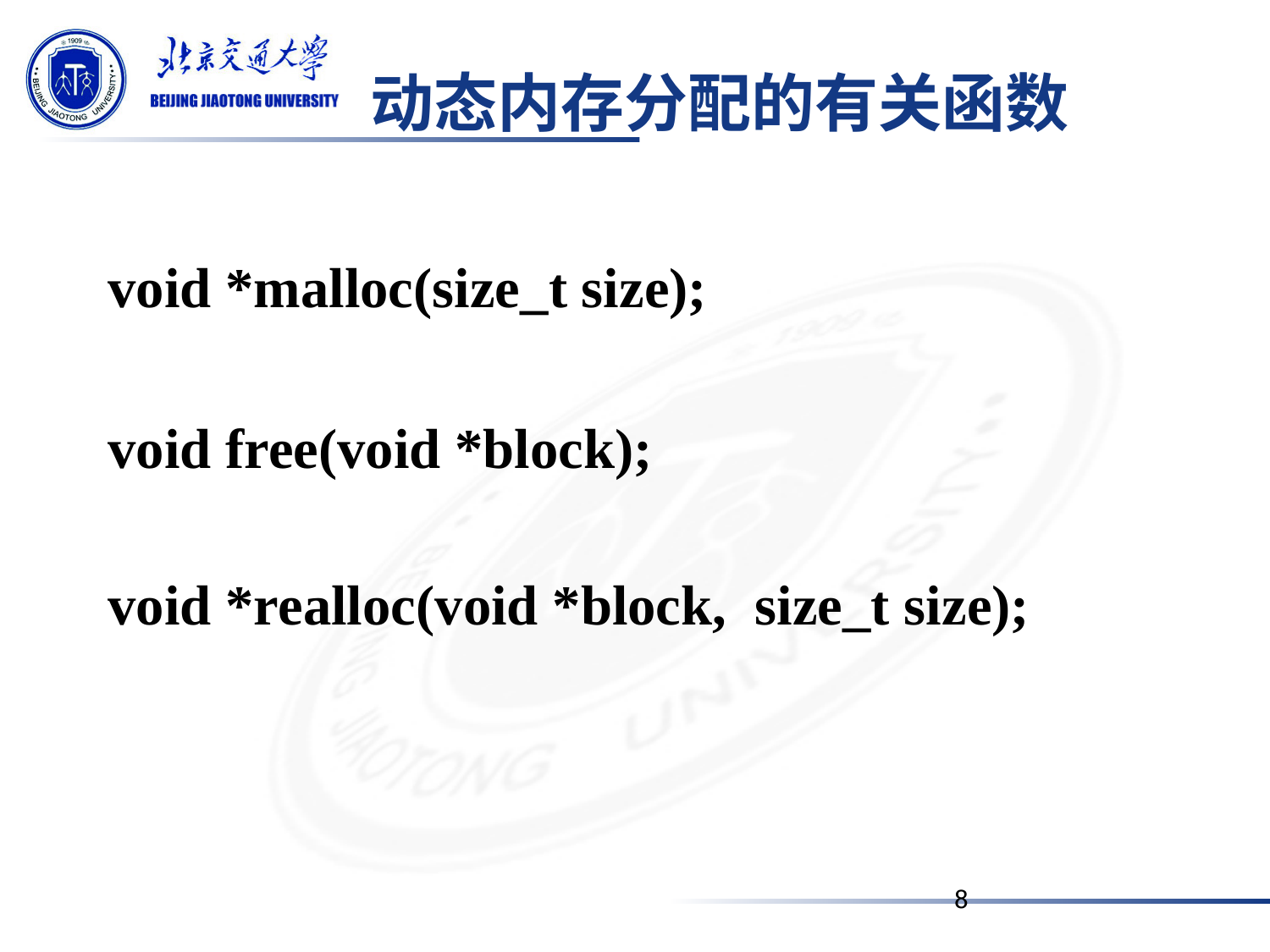

# 动态内存分配的有关函数
void *malloc(size_t size);
void free(void *block);
void *realloc(void *block,  size_t size);
8